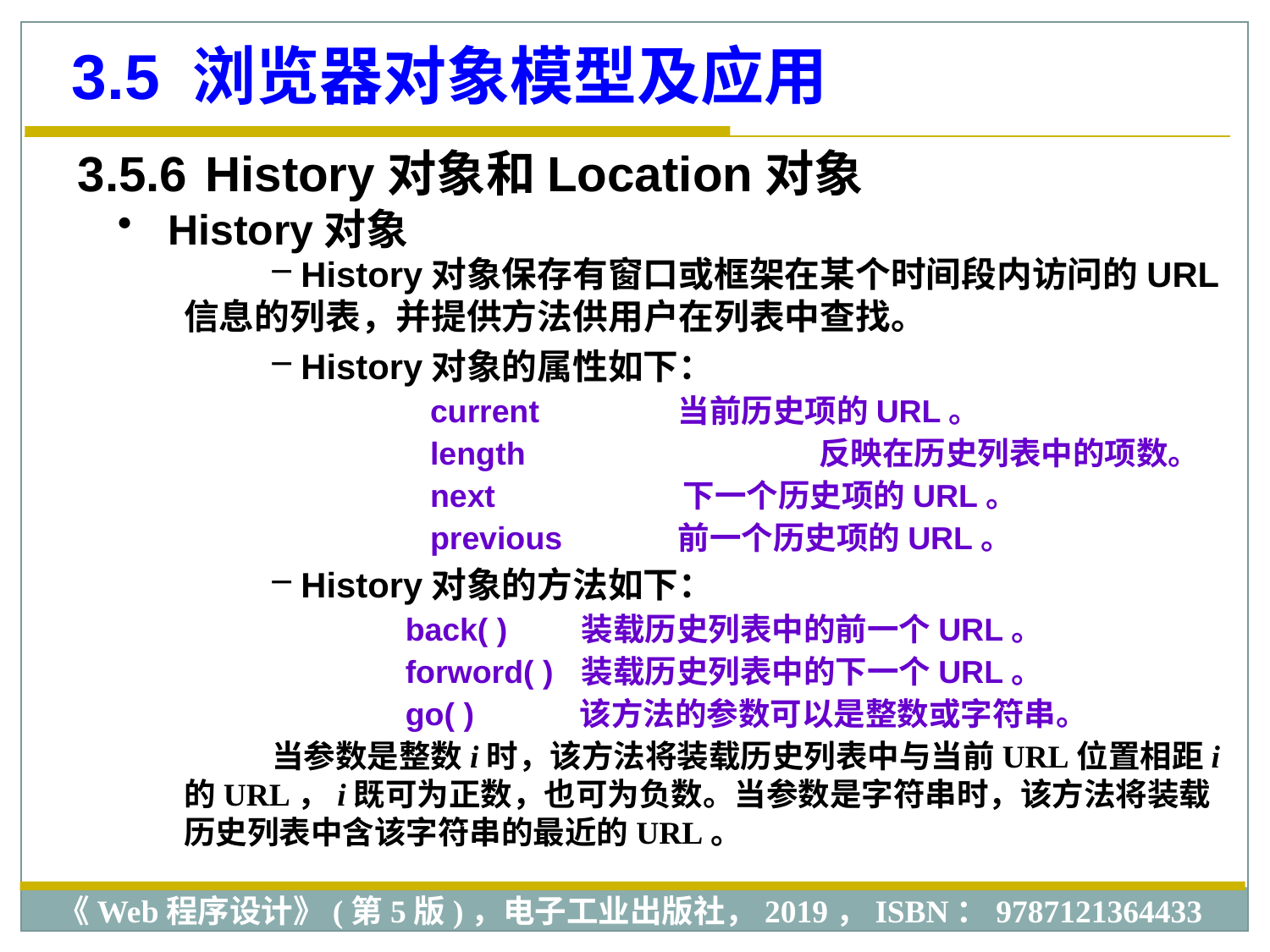

3.5 浏览器对象模型及应用
3.5.6  History对象和Location对象
  History对象
 History对象保存有窗口或框架在某个时间段内访问的URL信息的列表，并提供方法供用户在列表中查找。
 History对象的属性如下：
               current  	当前历史项的URL。
               length   	               反映在历史列表中的项数。
               next    	              下一个历史项的URL。
               previous 	前一个历史项的URL。
 History对象的方法如下：
               back( )   	 装载历史列表中的前一个URL。
               forword( )	 装载历史列表中的下一个URL。
               go( )           该方法的参数可以是整数或字符串。
当参数是整数i时，该方法将装载历史列表中与当前URL位置相距i的URL，i既可为正数，也可为负数。当参数是字符串时，该方法将装载历史列表中含该字符串的最近的URL。